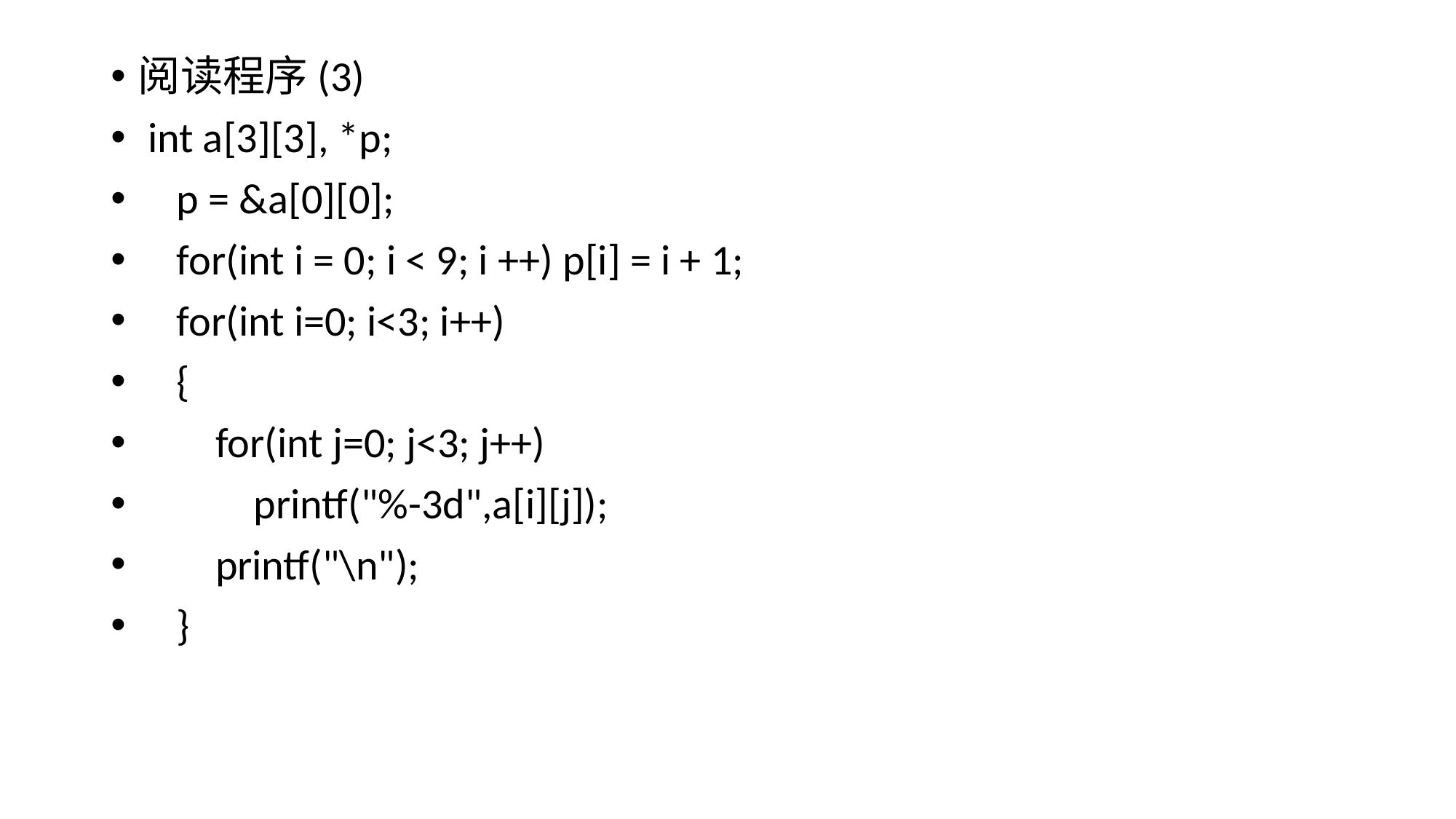

阅读程序(3)
 int a[3][3], *p;
    p = &a[0][0];
    for(int i = 0; i < 9; i ++) p[i] = i + 1;
    for(int i=0; i<3; i++)
    {
        for(int j=0; j<3; j++)
            printf("%-3d",a[i][j]);
        printf("\n");
    }